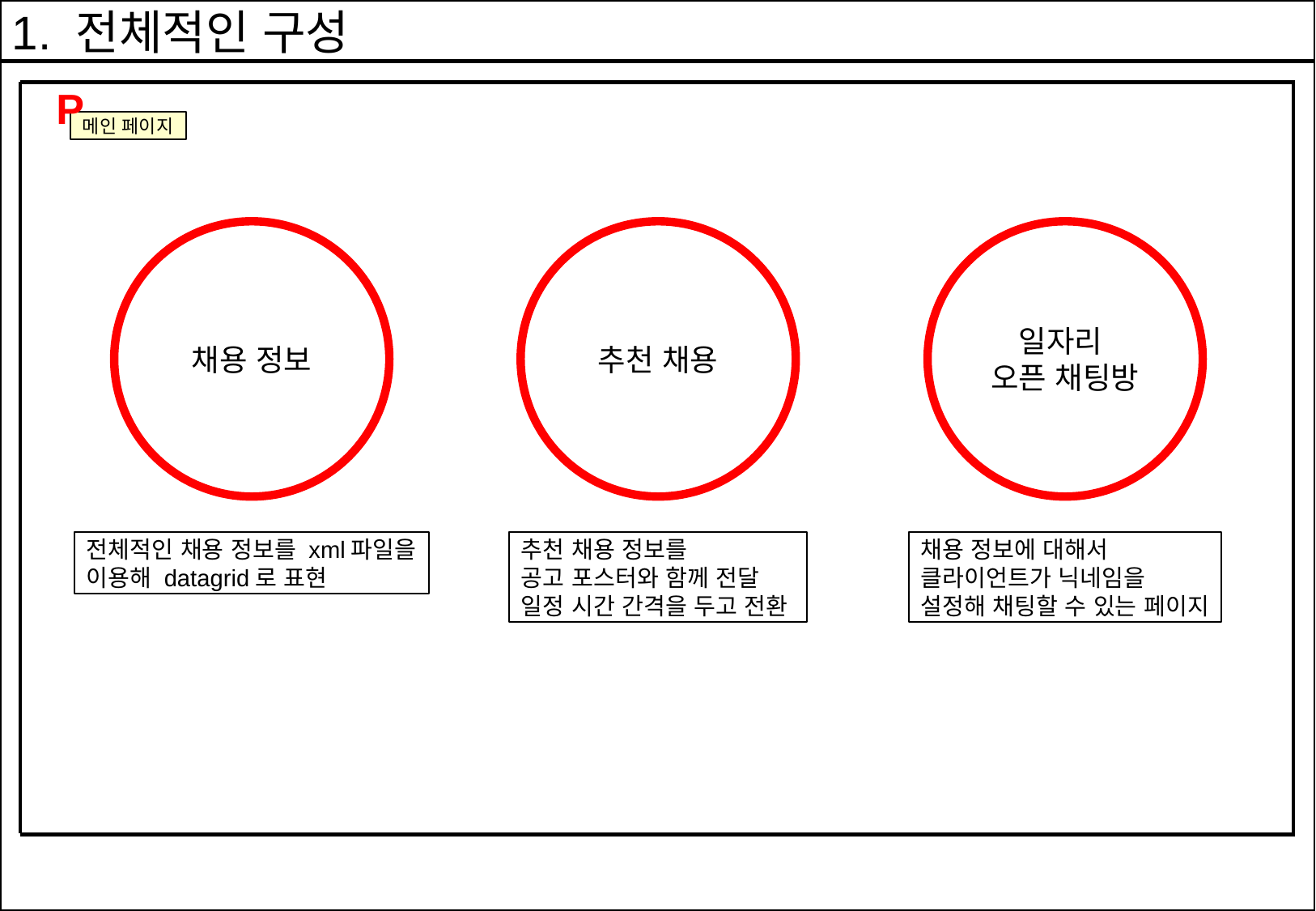

1. 전체적인 구성

P

메인 페이지
채용 정보
추천 채용
일자리
오픈 채팅방
전체적인 채용 정보를 xml파일을
이용해 datagrid로 표현
추천 채용 정보를
공고 포스터와 함께 전달
일정 시간 간격을 두고 전환
채용 정보에 대해서
클라이언트가 닉네임을
설정해 채팅할 수 있는 페이지